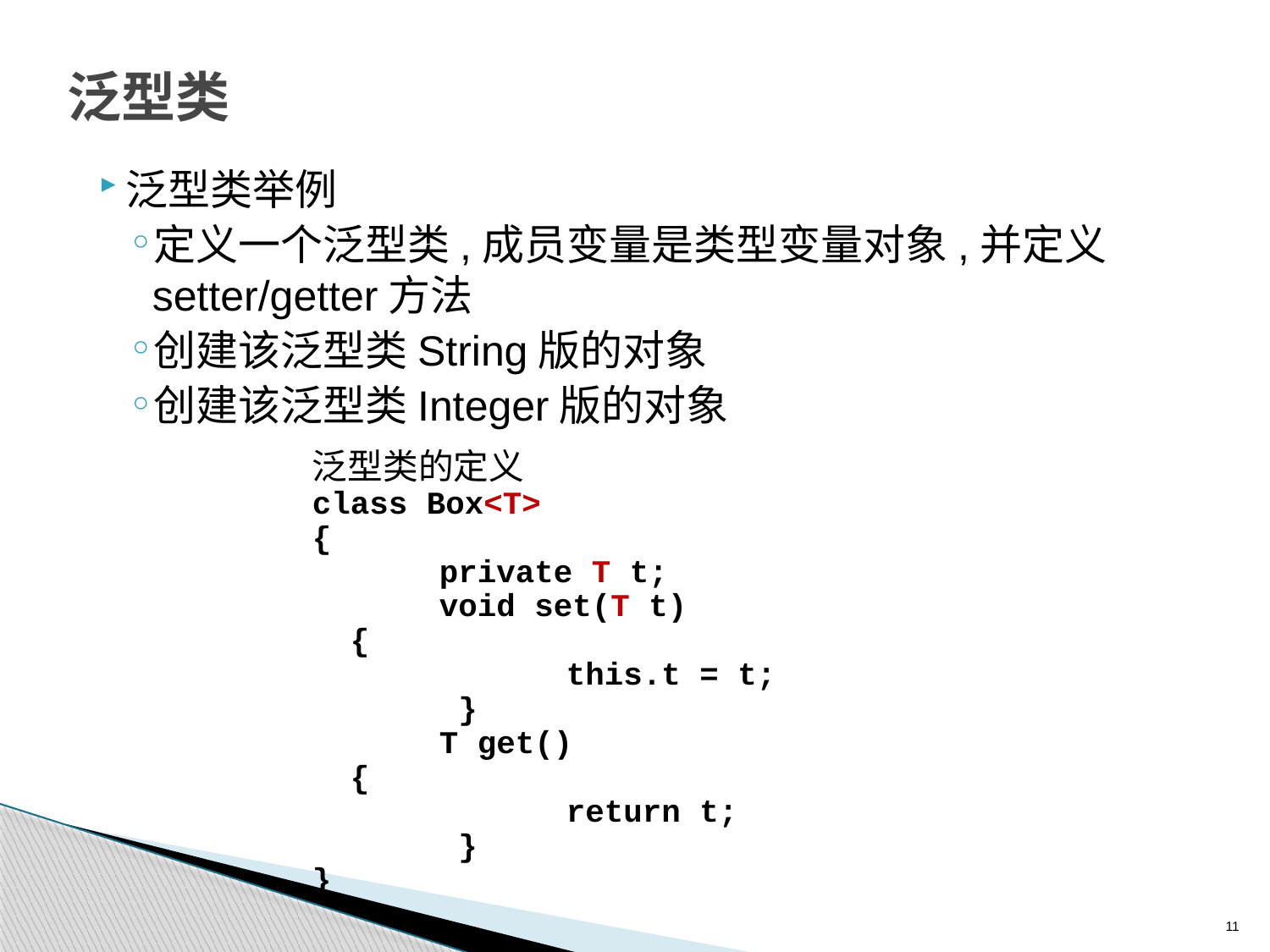

# 泛型类
泛型类举例
定义一个泛型类,成员变量是类型变量对象,并定义setter/getter方法
创建该泛型类String版的对象
创建该泛型类Integer版的对象
泛型类的定义
class Box<T>
{
	private T t;
	void set(T t)
  {
		this.t = t;
	 }
	T get()
  {
		return t;
	 }
}
11